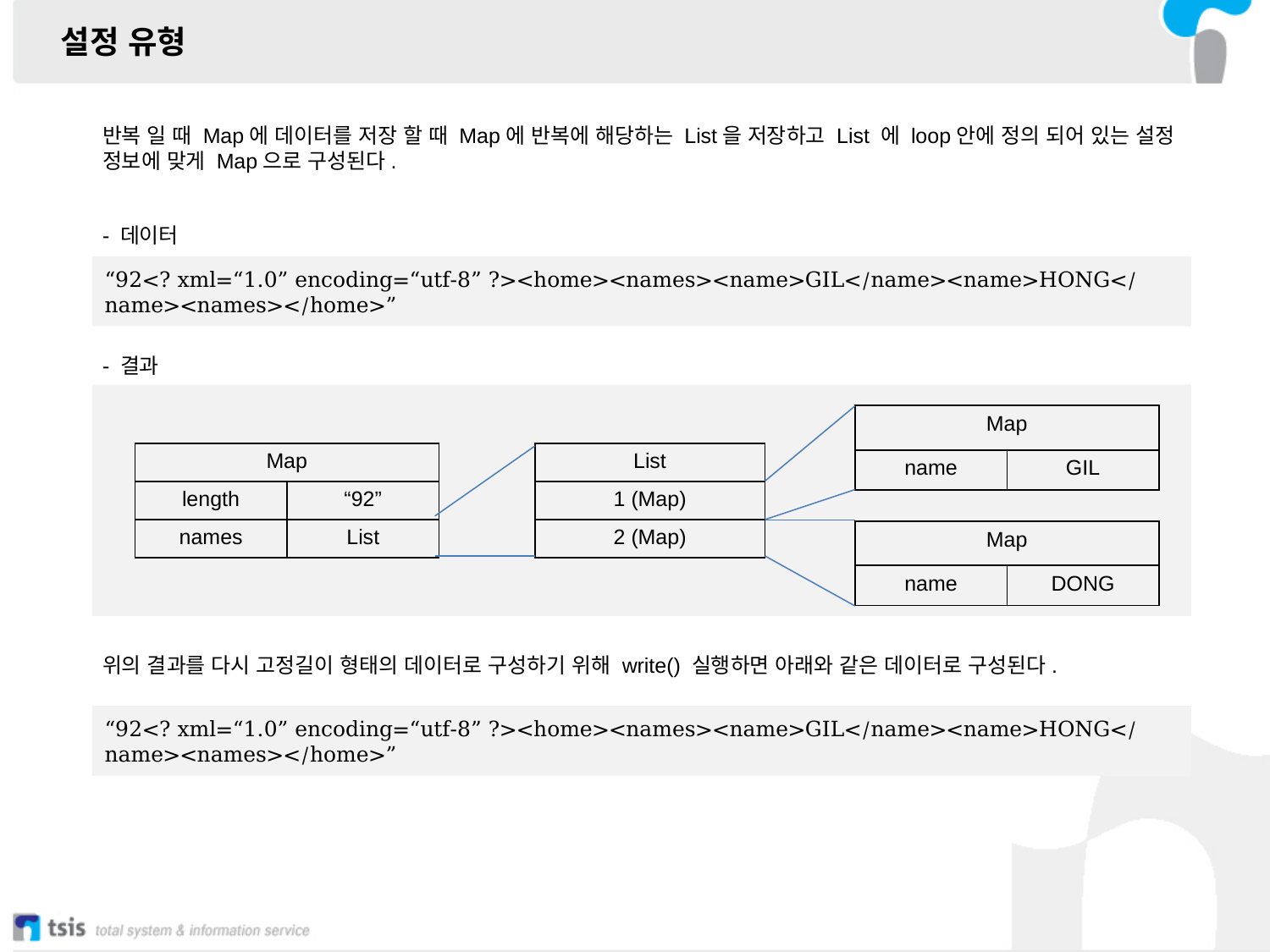

설정 유형
반복 일 때 Map에 데이터를 저장 할 때 Map에 반복에 해당하는 List을 저장하고 List 에 loop안에 정의 되어 있는 설정 정보에 맞게 Map으로 구성된다.
- 데이터
“92<? xml=“1.0” encoding=“utf-8” ?><home><names><name>GIL</name><name>HONG</name><names></home>”
- 결과

| Map |  |
| --- | --- |
| name | GIL |
| Map |  |
| --- | --- |
| length | “92” |
| names | List |
| List |
| --- |
| 1 (Map) |
| 2 (Map) |
| Map |  |
| --- | --- |
| name | DONG |
위의 결과를 다시 고정길이 형태의 데이터로 구성하기 위해 write() 실행하면 아래와 같은 데이터로 구성된다.
“92<? xml=“1.0” encoding=“utf-8” ?><home><names><name>GIL</name><name>HONG</name><names></home>”